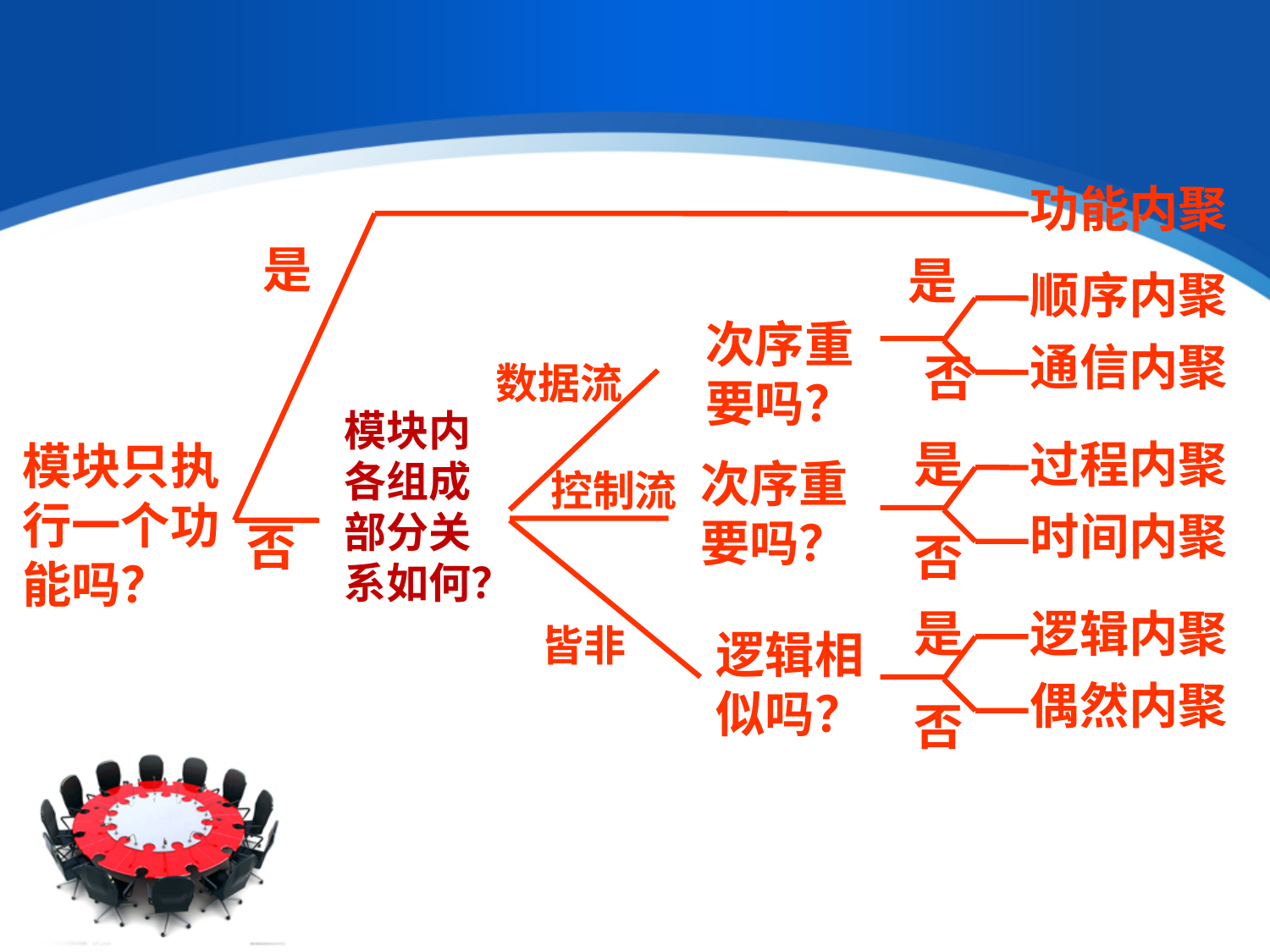

功能内聚

是
是
顺序内聚

次序重要吗？
通信内聚

否

数据流

模块内各组成部分关系如何？
是
过程内聚
模块只执行一个功能吗？
次序重要吗？
控制流

时间内聚

否

否
是
逻辑内聚
皆非
逻辑相似吗？

偶然内聚

否